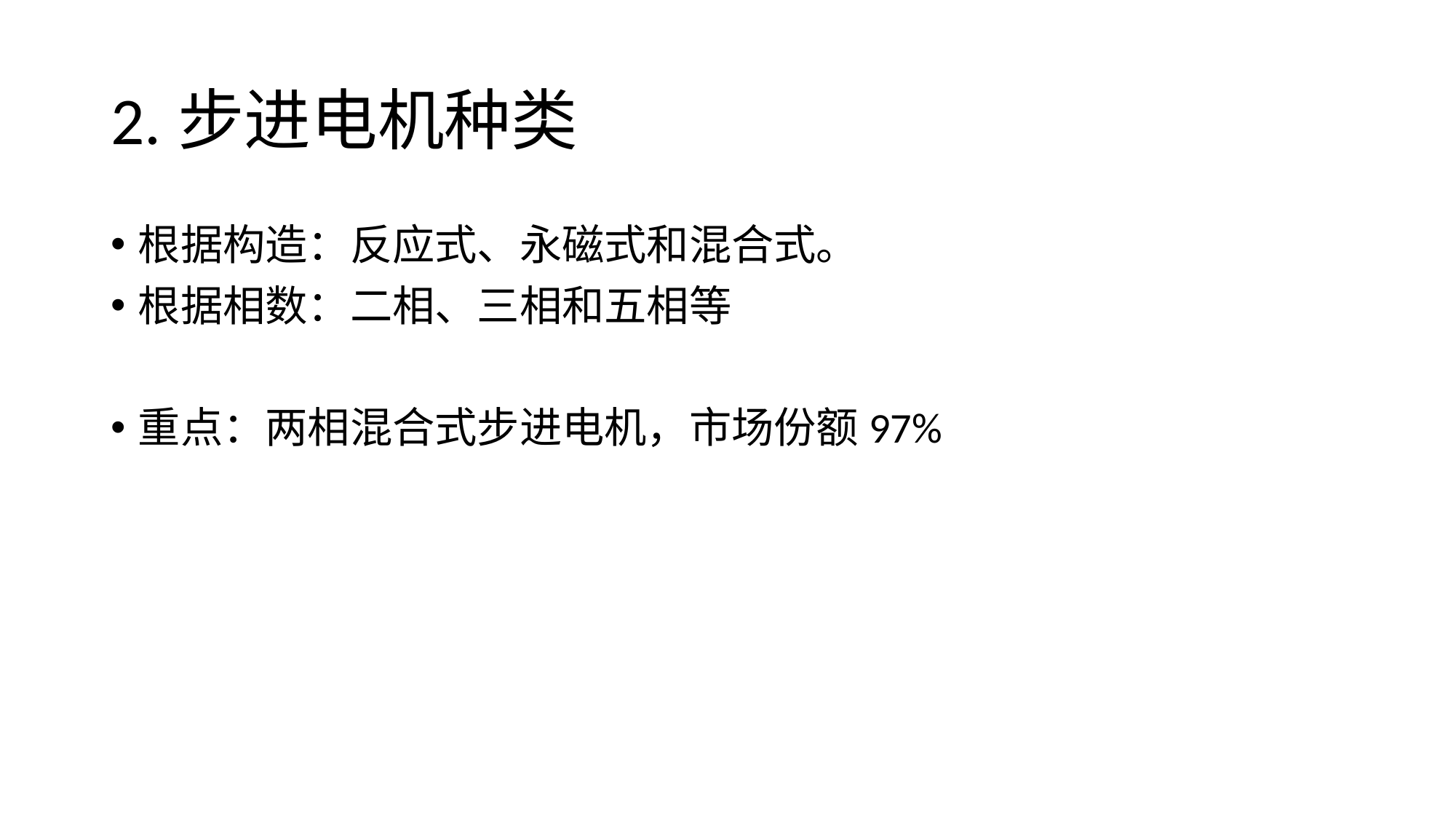

# 2.步进电机种类
根据构造：反应式、永磁式和混合式。
根据相数：二相、三相和五相等

重点：两相混合式步进电机，市场份额97%